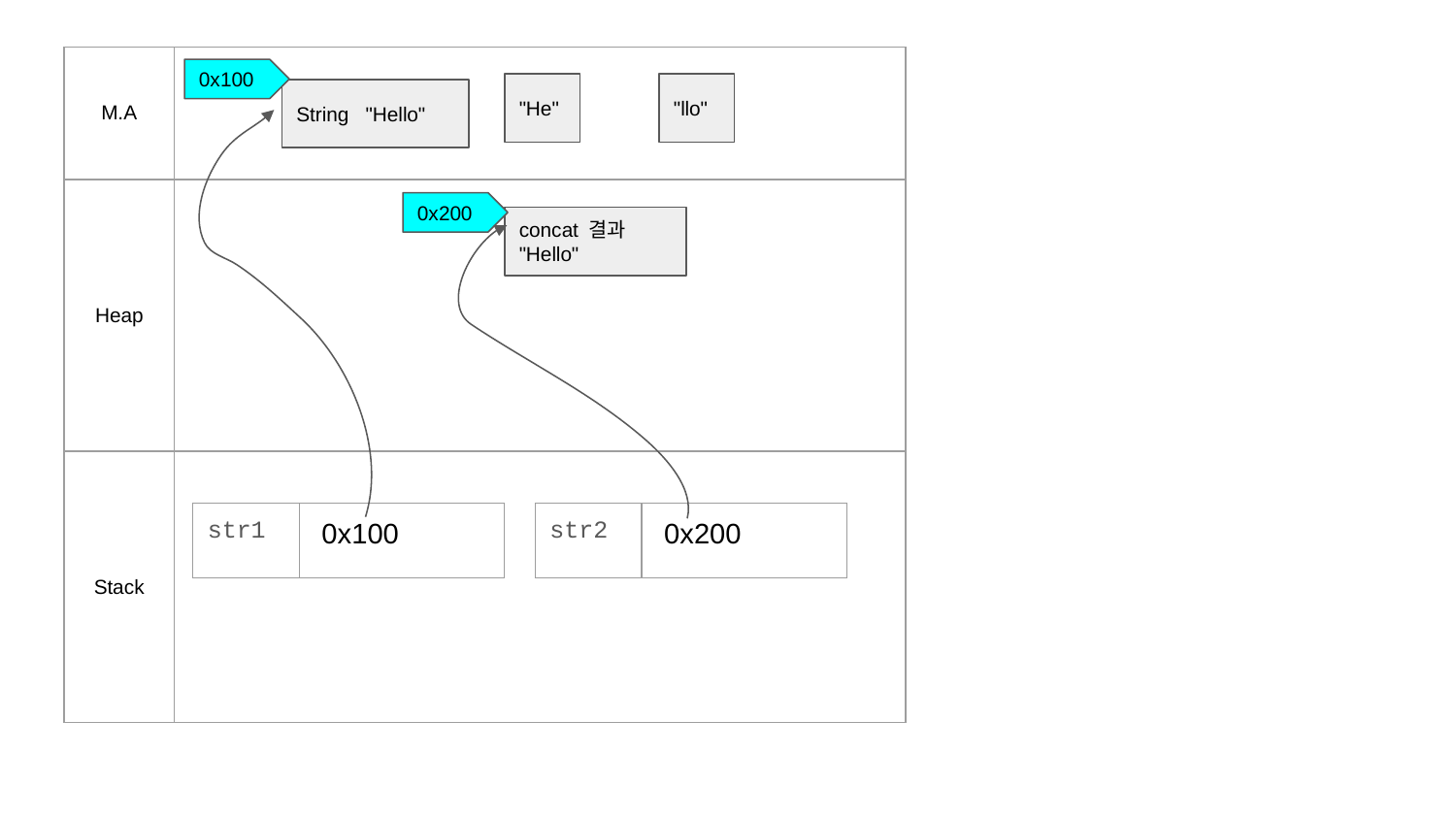

| M.A |  |
| --- | --- |
| Heap |  |
| Stack |  |
0x100
"He"
"llo"
String   "Hello"

0x200
concat 결과
"Hello"

| str1 | 0x100 |
| --- | --- |
| str2 | 0x200 |
| --- | --- |